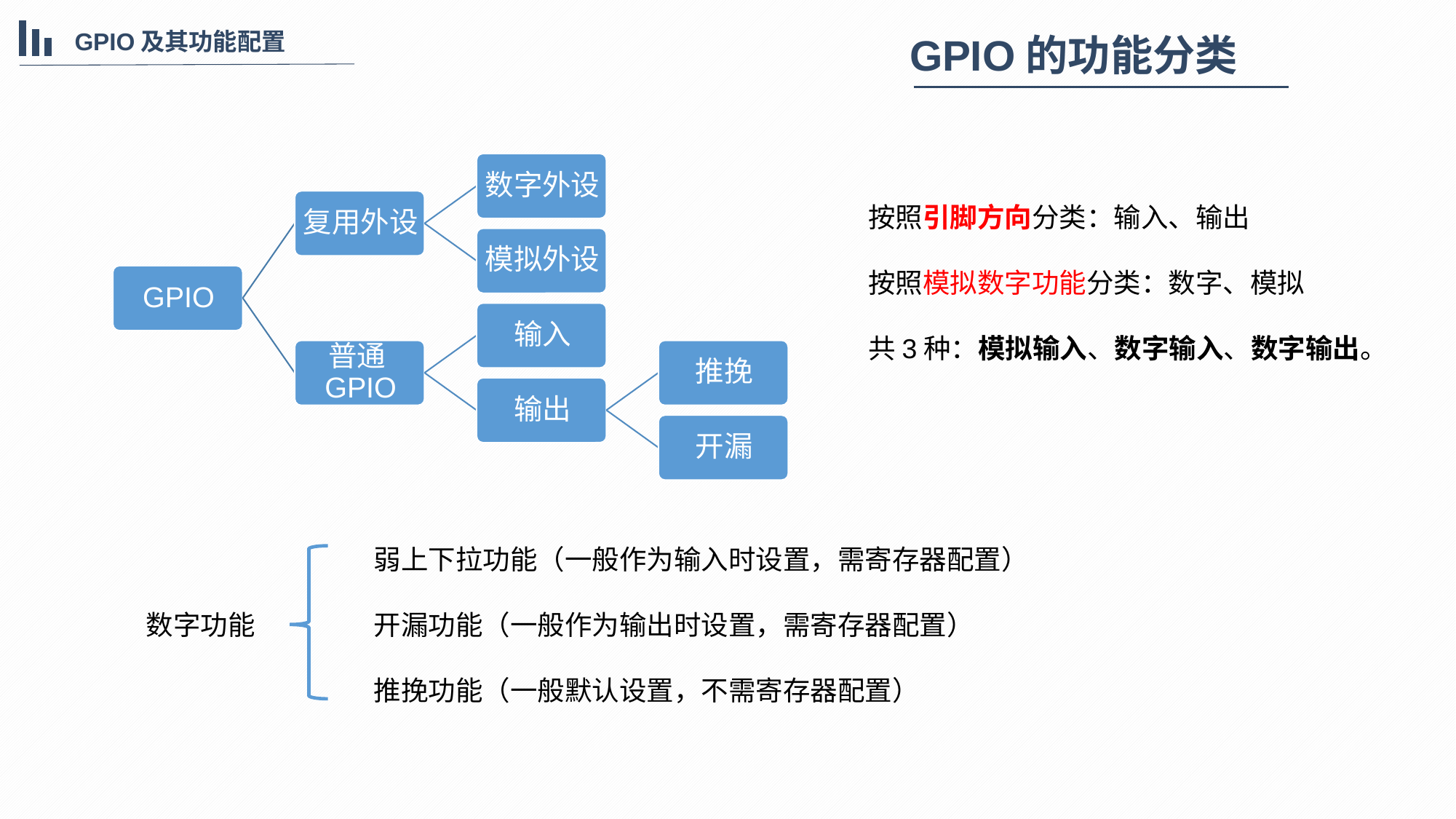

GPIO及其功能配置

GPIO的功能分类
GPIO

复用外设

数字外设

模拟外设

普通GPIO

输入

输出

推挽

开漏
按照引脚方向分类：输入、输出

按照模拟数字功能分类：数字、模拟

共3种：模拟输入、数字输入、数字输出。
弱上下拉功能（一般作为输入时设置，需寄存器配置）

开漏功能（一般作为输出时设置，需寄存器配置）

推挽功能（一般默认设置，不需寄存器配置）

数字功能